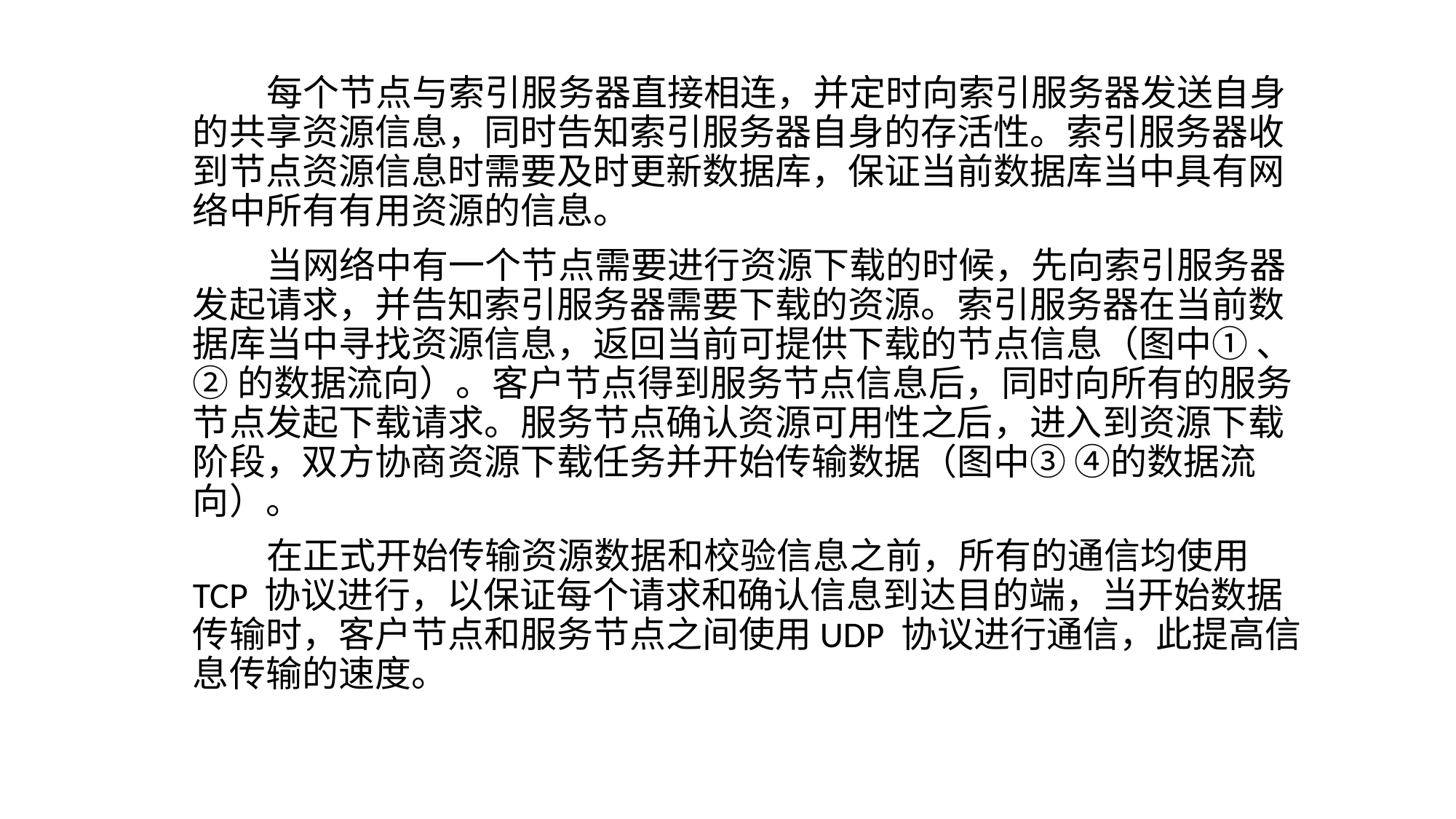

每个节点与索引服务器直接相连，并定时向索引服务器发送自身的共享资源信息，同时告知索引服务器自身的存活性。索引服务器收到节点资源信息时需要及时更新数据库，保证当前数据库当中具有网络中所有有用资源的信息。
        当网络中有一个节点需要进行资源下载的时候，先向索引服务器发起请求，并告知索引服务器需要下载的资源。索引服务器在当前数据库当中寻找资源信息，返回当前可提供下载的节点信息（图中① 、② 的数据流向）。客户节点得到服务节点信息后，同时向所有的服务节点发起下载请求。服务节点确认资源可用性之后，进入到资源下载阶段，双方协商资源下载任务并开始传输数据（图中③ ④的数据流向）。
        在正式开始传输资源数据和校验信息之前，所有的通信均使用TCP 协议进行，以保证每个请求和确认信息到达目的端，当开始数据传输时，客户节点和服务节点之间使用UDP 协议进行通信，此提高信息传输的速度。